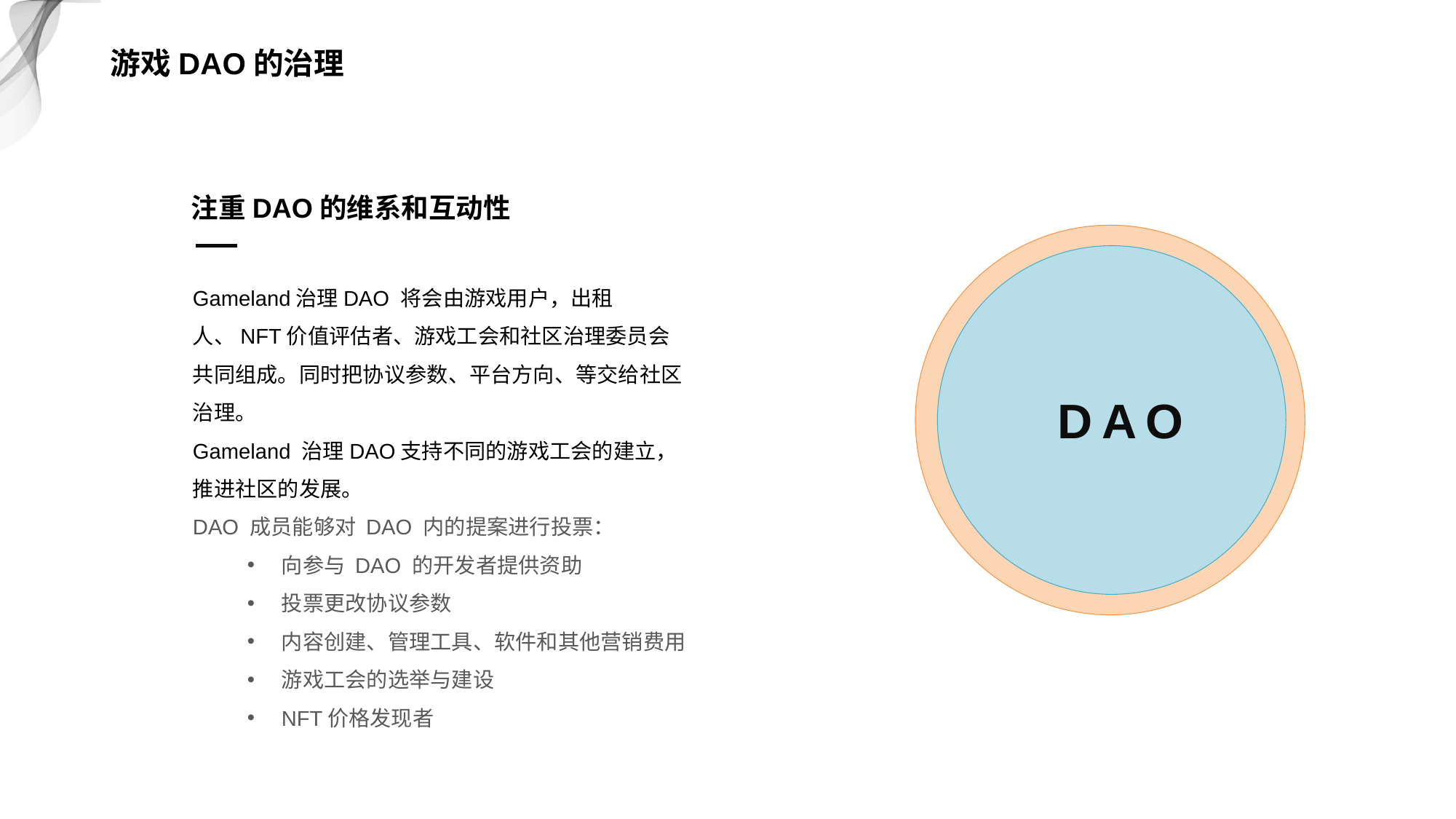

游戏DAO的治理
注重DAO的维系和互动性

Gameland治理DAO 将会由游戏用户，出租人、NFT价值评估者、游戏工会和社区治理委员会共同组成。同时把协议参数、平台方向、等交给社区治理。
Gameland 治理DAO支持不同的游戏工会的建立，推进社区的发展。
DAO 成员能够对 DAO 内的提案进行投票：
向参与 DAO 的开发者提供资助
投票更改协议参数
内容创建、管理工具、软件和其他营销费用
游戏工会的选举与建设
NFT价格发现者
DAO